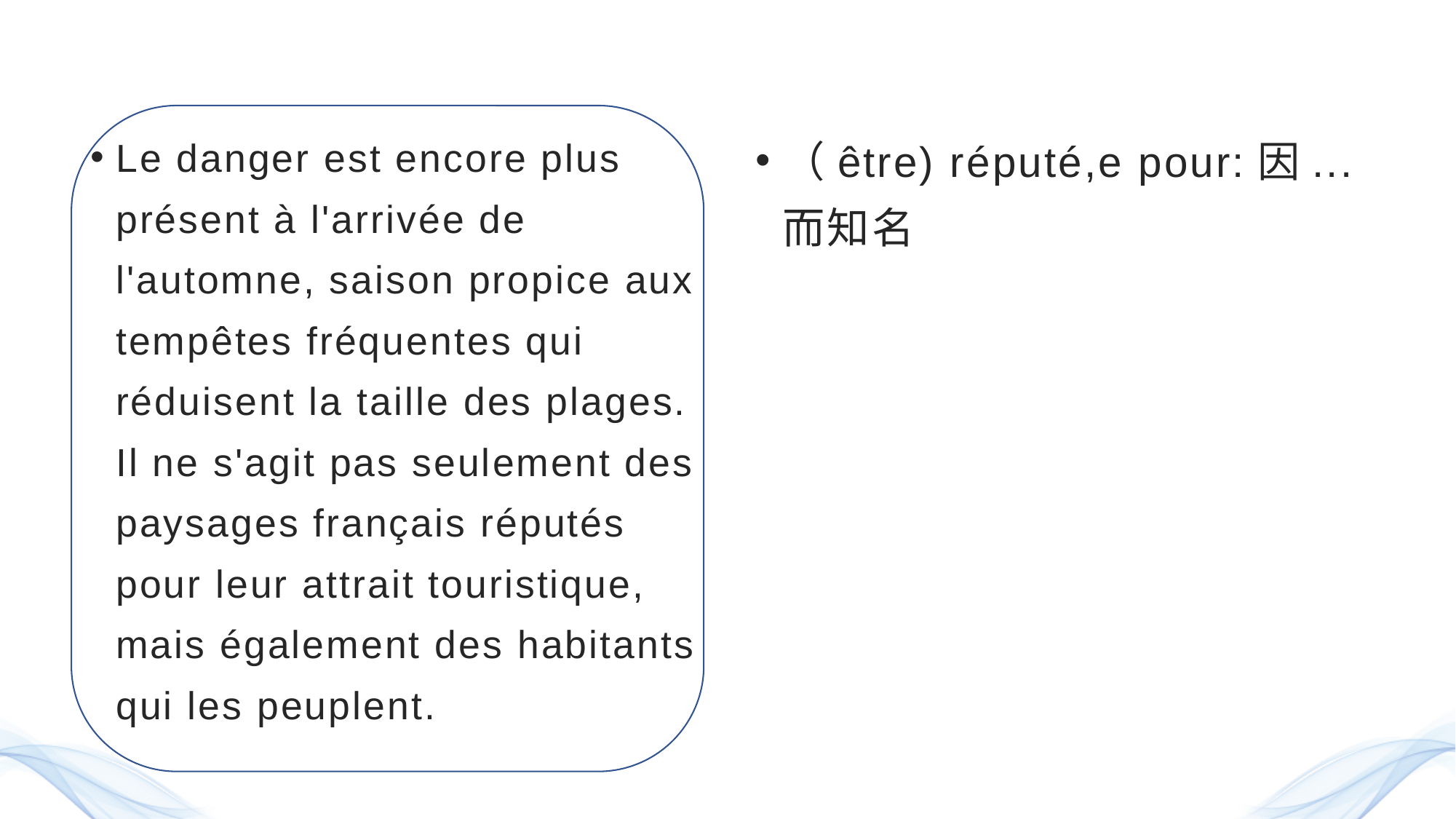

Le danger est encore plus présent à l'arrivée de l'automne, saison propice aux tempêtes fréquentes qui réduisent la taille des plages. Il ne s'agit pas seulement des paysages français réputés pour leur attrait touristique, mais également des habitants qui les peuplent.
（être) réputé,e pour:因...而知名